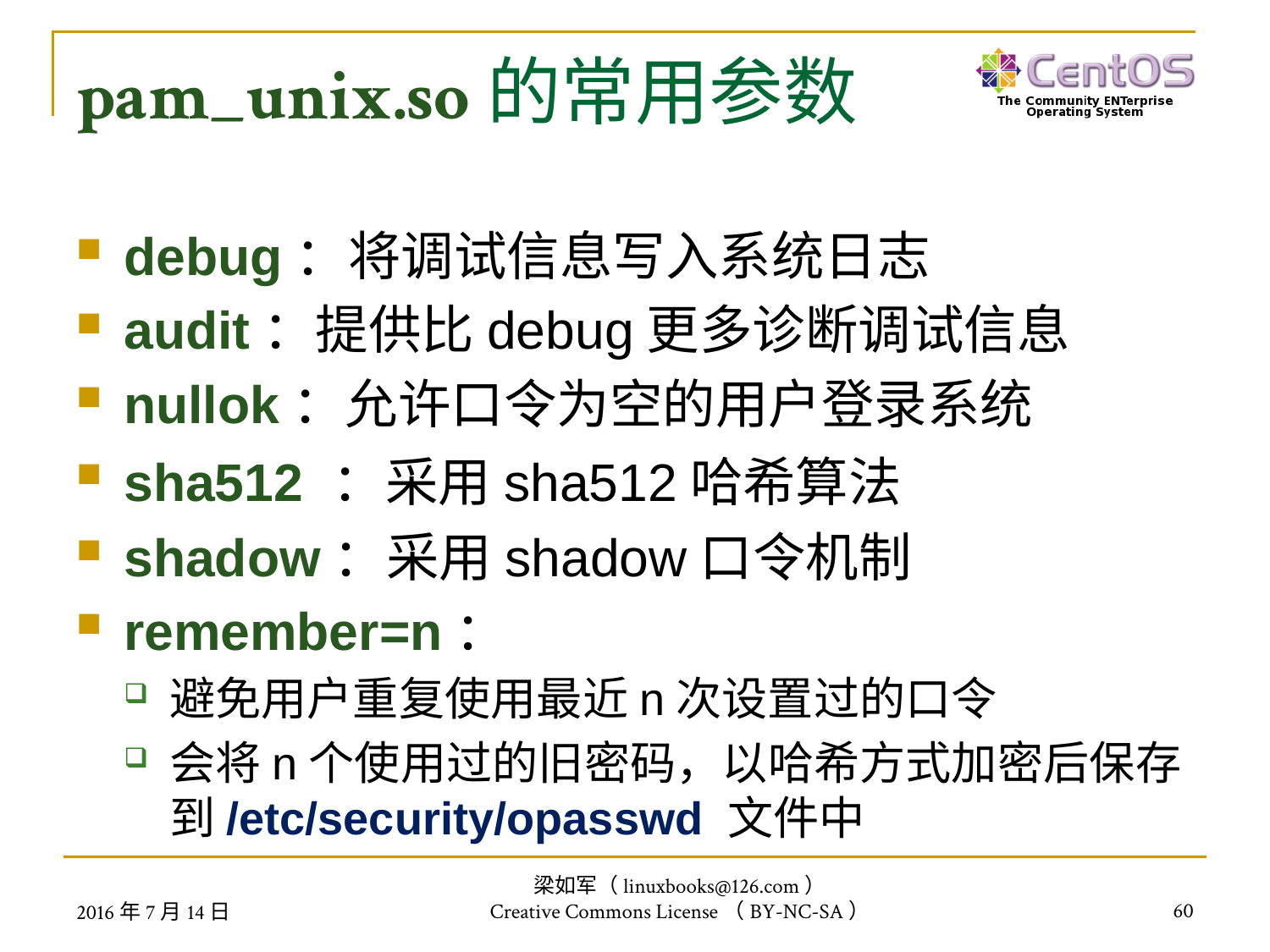

# pam_unix.so的常用参数
debug：将调试信息写入系统日志
audit：提供比debug更多诊断调试信息
nullok：允许口令为空的用户登录系统
sha512 ：采用sha512哈希算法
shadow：采用shadow口令机制
remember=n：
避免用户重复使用最近n次设置过的口令
会将n个使用过的旧密码，以哈希方式加密后保存到/etc/security/opasswd 文件中
梁如军（linuxbooks@126.com）
Creative Commons License（BY-NC-SA）
2016年7月14日
60